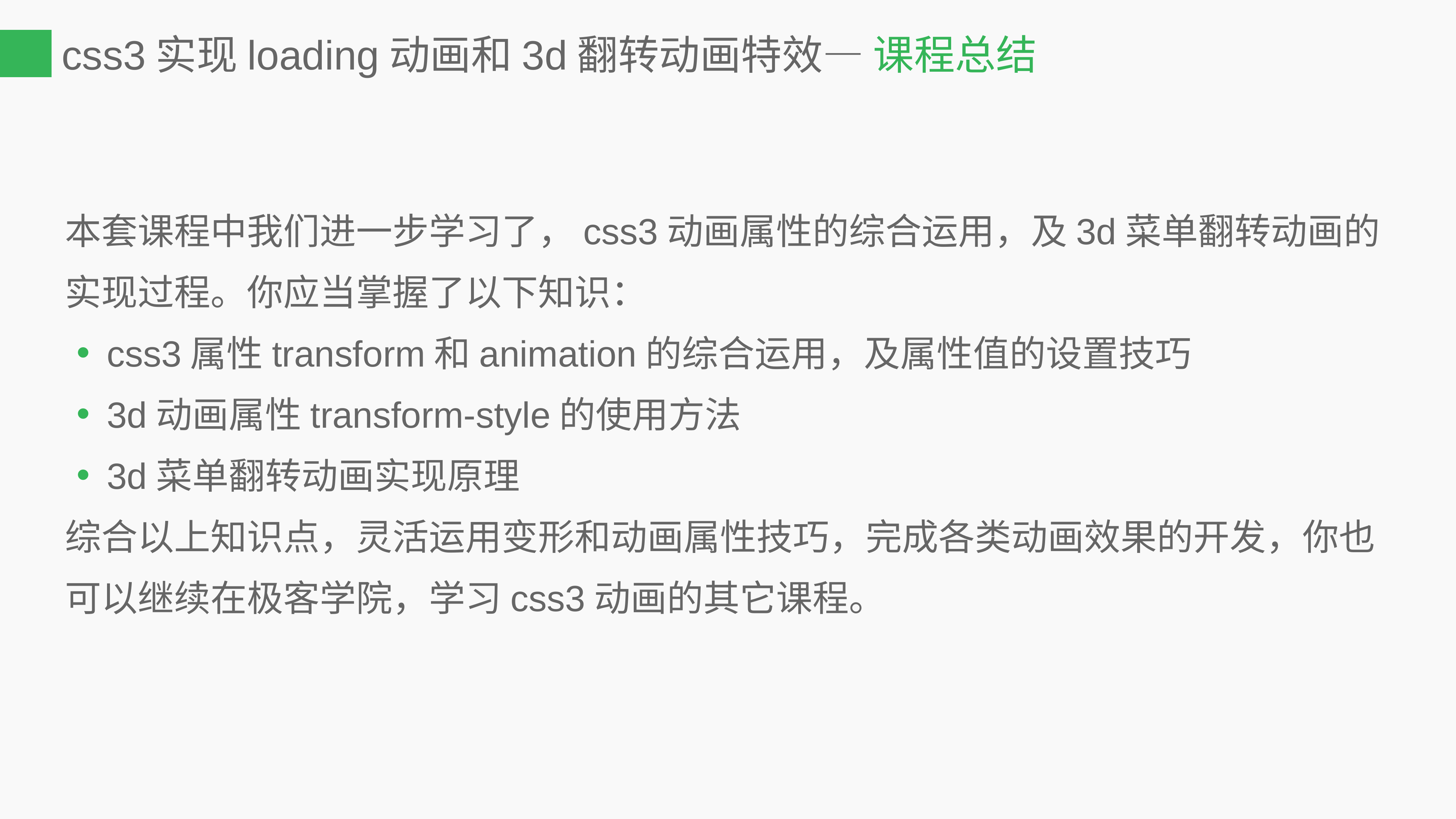

# css3实现loading动画和3d翻转动画特效— 课程总结
本套课程中我们进一步学习了，css3动画属性的综合运用，及3d菜单翻转动画的实现过程。你应当掌握了以下知识：
css3属性transform和animation的综合运用，及属性值的设置技巧
3d动画属性transform-style的使用方法
3d菜单翻转动画实现原理
综合以上知识点，灵活运用变形和动画属性技巧，完成各类动画效果的开发，你也可以继续在极客学院，学习css3动画的其它课程。